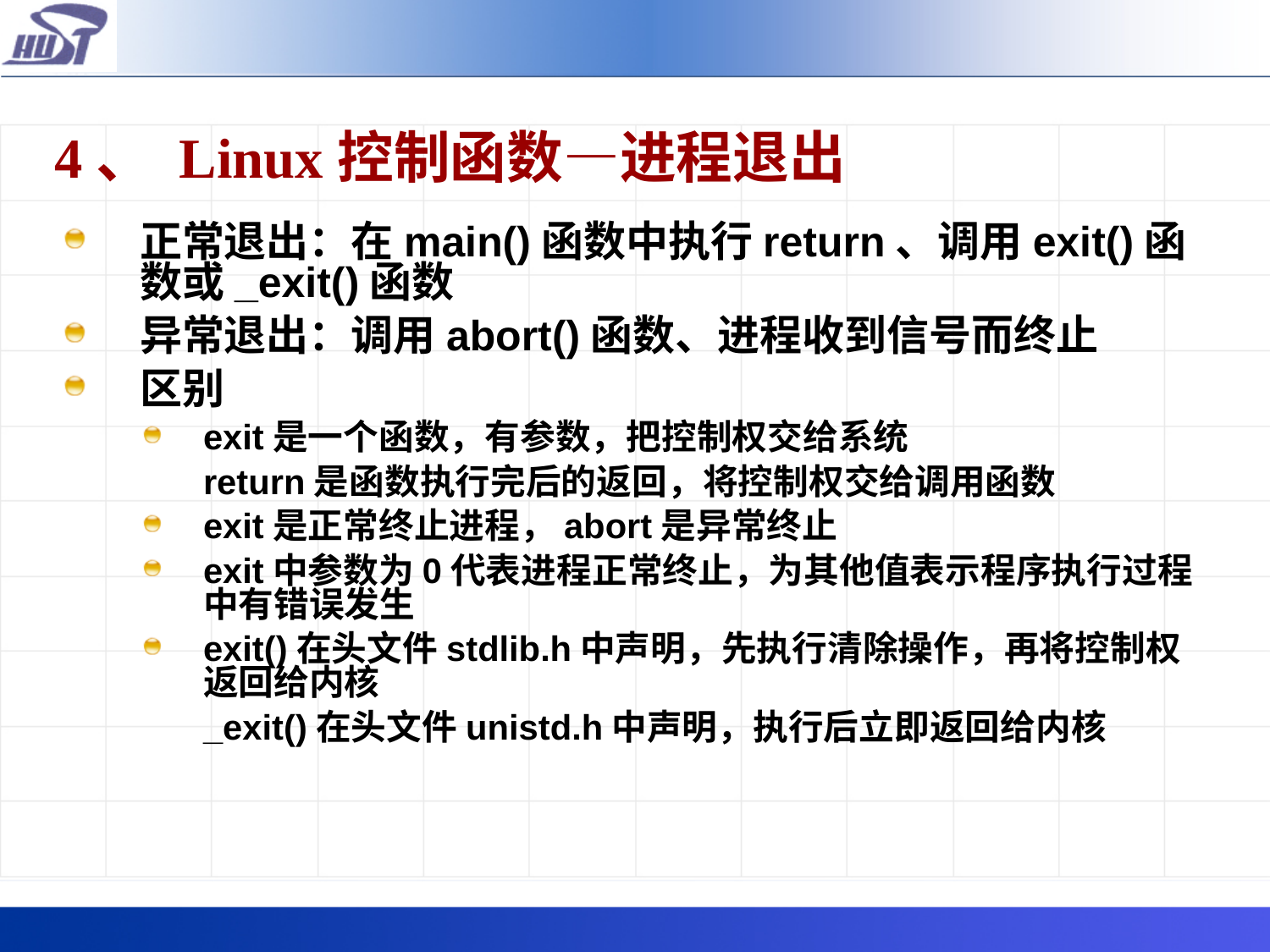

# 4、 Linux控制函数—进程退出
正常退出：在main()函数中执行return、调用exit()函数或_exit()函数
异常退出：调用abort()函数、进程收到信号而终止
区别
exit是一个函数，有参数，把控制权交给系统
	return是函数执行完后的返回，将控制权交给调用函数
exit是正常终止进程，abort是异常终止
exit中参数为0代表进程正常终止，为其他值表示程序执行过程中有错误发生
exit()在头文件stdlib.h中声明，先执行清除操作，再将控制权返回给内核
	_exit()在头文件unistd.h中声明，执行后立即返回给内核